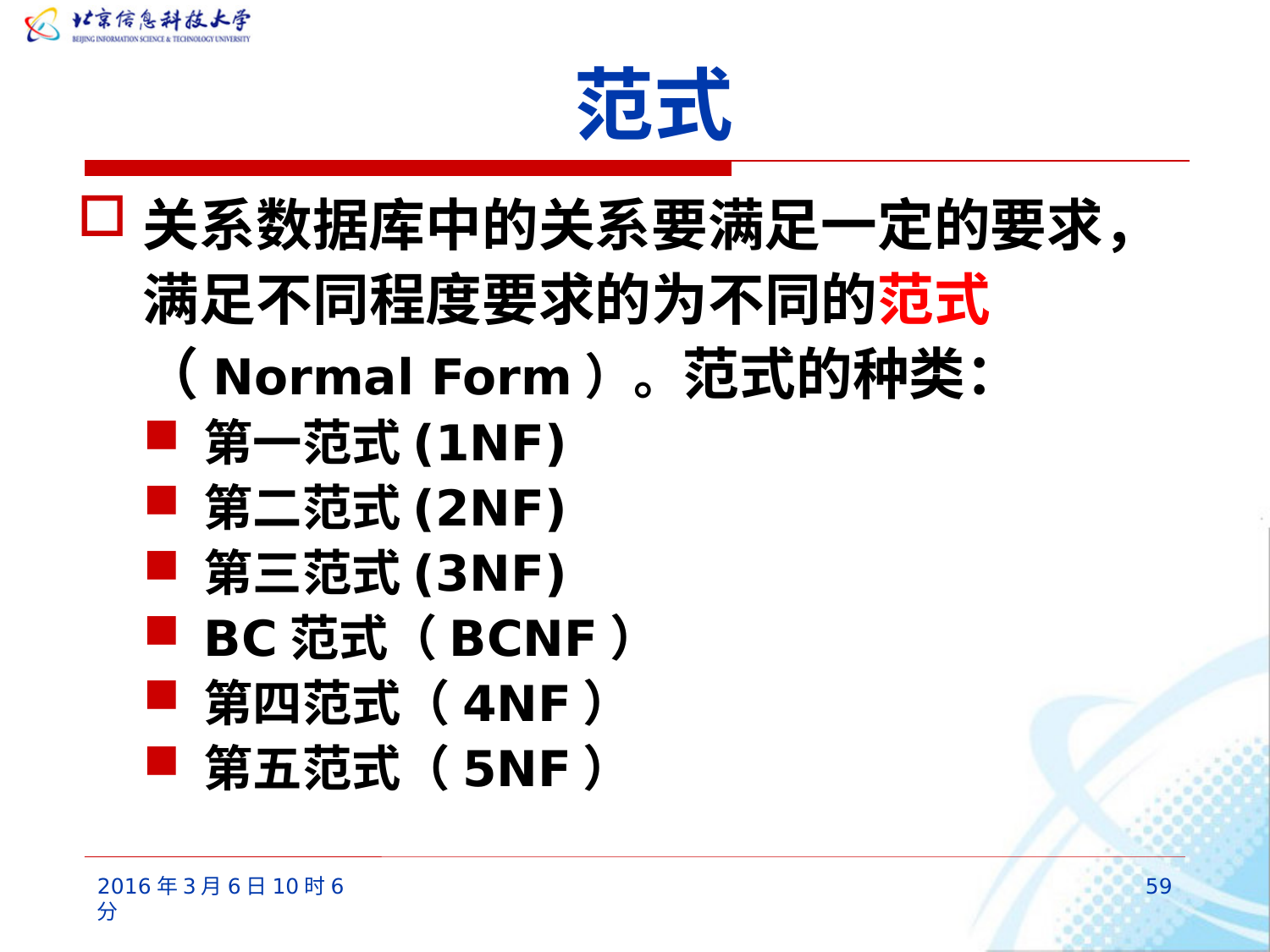

# 范式
关系数据库中的关系要满足一定的要求，满足不同程度要求的为不同的范式（Normal Form）。范式的种类：
第一范式(1NF)
第二范式(2NF)
第三范式(3NF)
BC范式（BCNF）
第四范式（4NF）
第五范式（5NF）
2016年3月6日10时6分
59